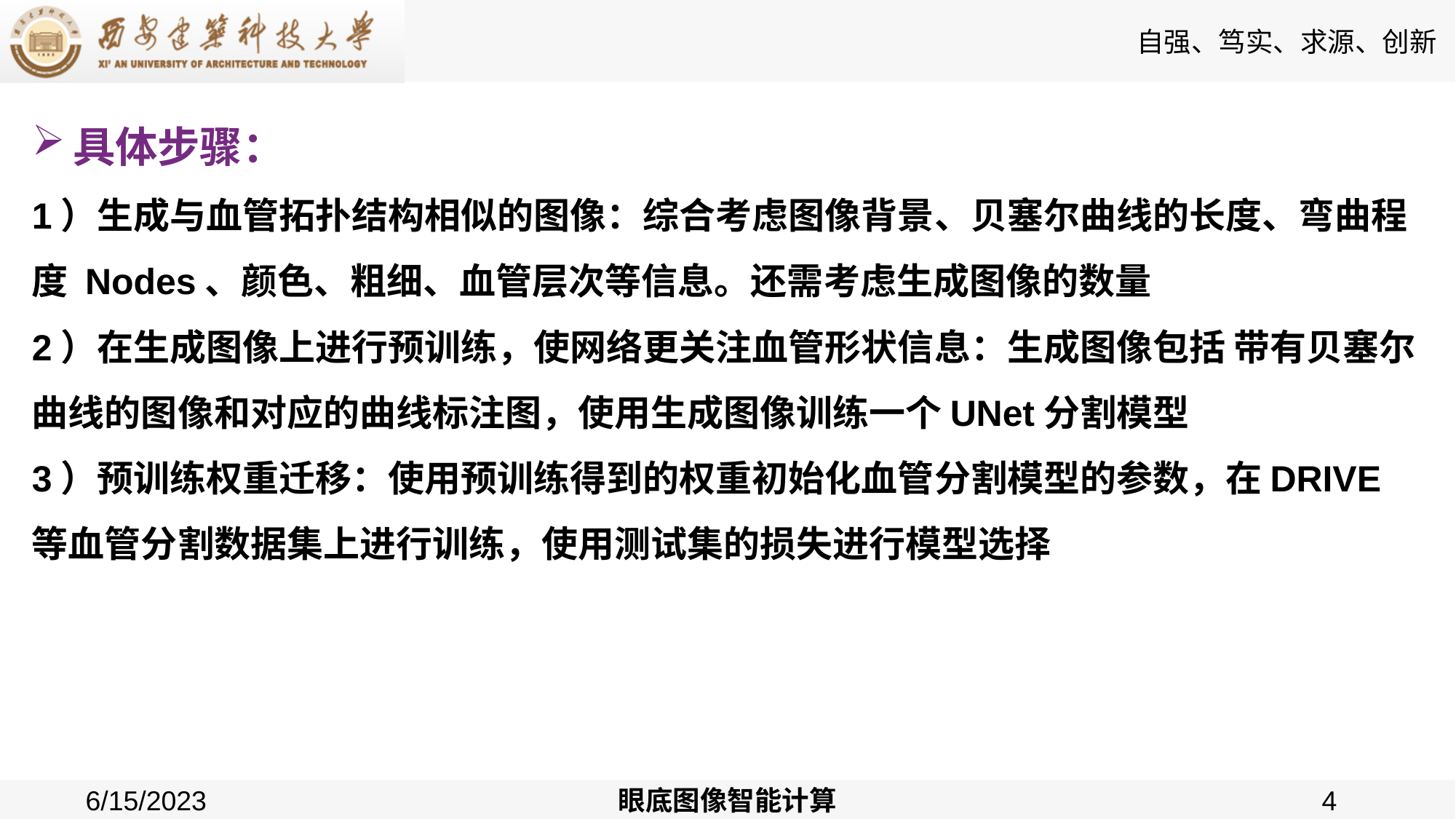

具体步骤：
1）生成与血管拓扑结构相似的图像：综合考虑图像背景、贝塞尔曲线的长度、弯曲程度 Nodes、颜色、粗细、血管层次等信息。还需考虑生成图像的数量
2）在生成图像上进行预训练，使网络更关注血管形状信息：生成图像包括 带有贝塞尔曲线的图像和对应的曲线标注图，使用生成图像训练一个UNet分割模型
3）预训练权重迁移：使用预训练得到的权重初始化血管分割模型的参数，在DRIVE等血管分割数据集上进行训练，使用测试集的损失进行模型选择